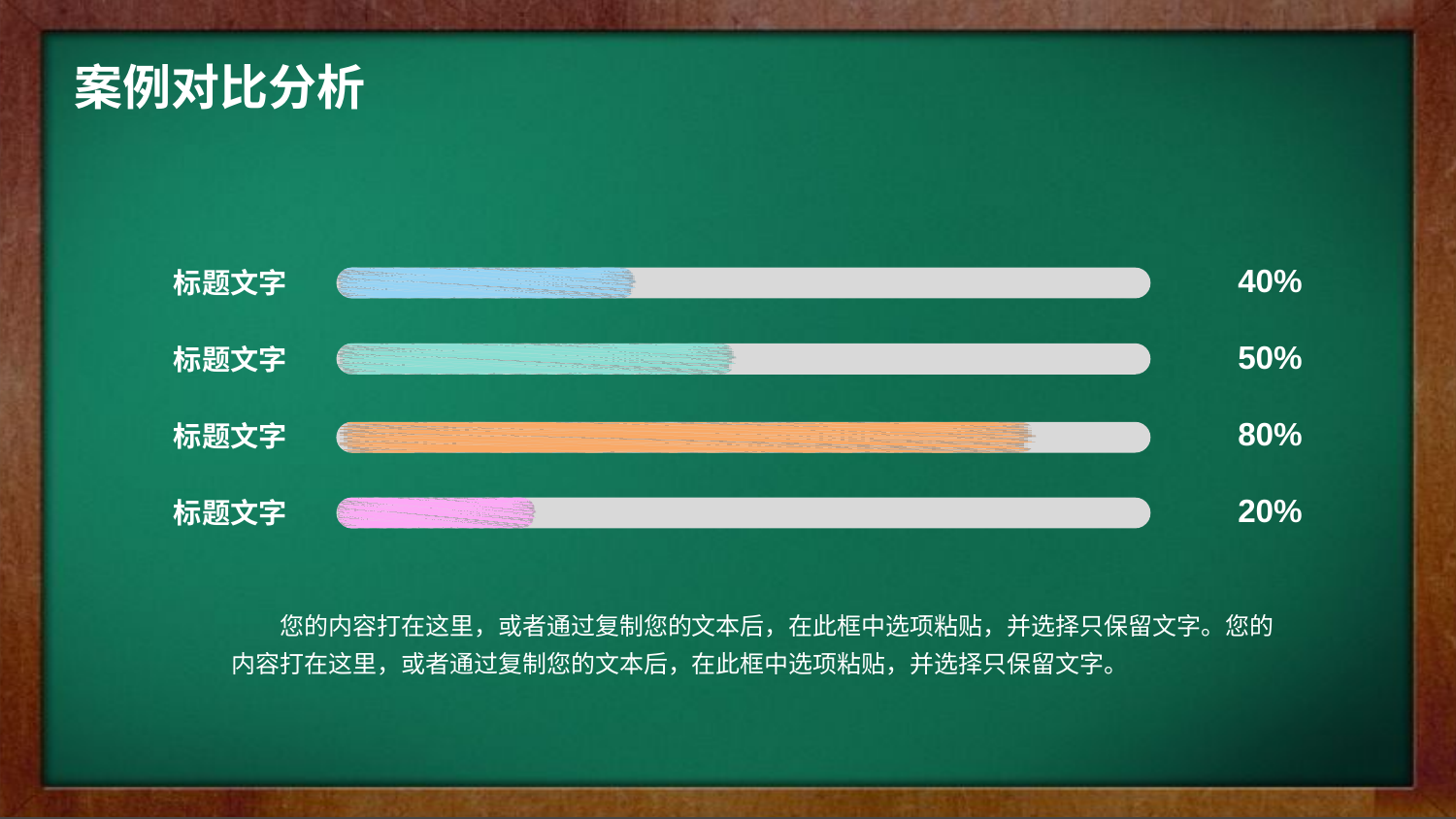

案例对比分析
40%
标题文字

50%
标题文字

80%
标题文字

20%
标题文字

        您的内容打在这里，或者通过复制您的文本后，在此框中选项粘贴，并选择只保留文字。您的内容打在这里，或者通过复制您的文本后，在此框中选项粘贴，并选择只保留文字。